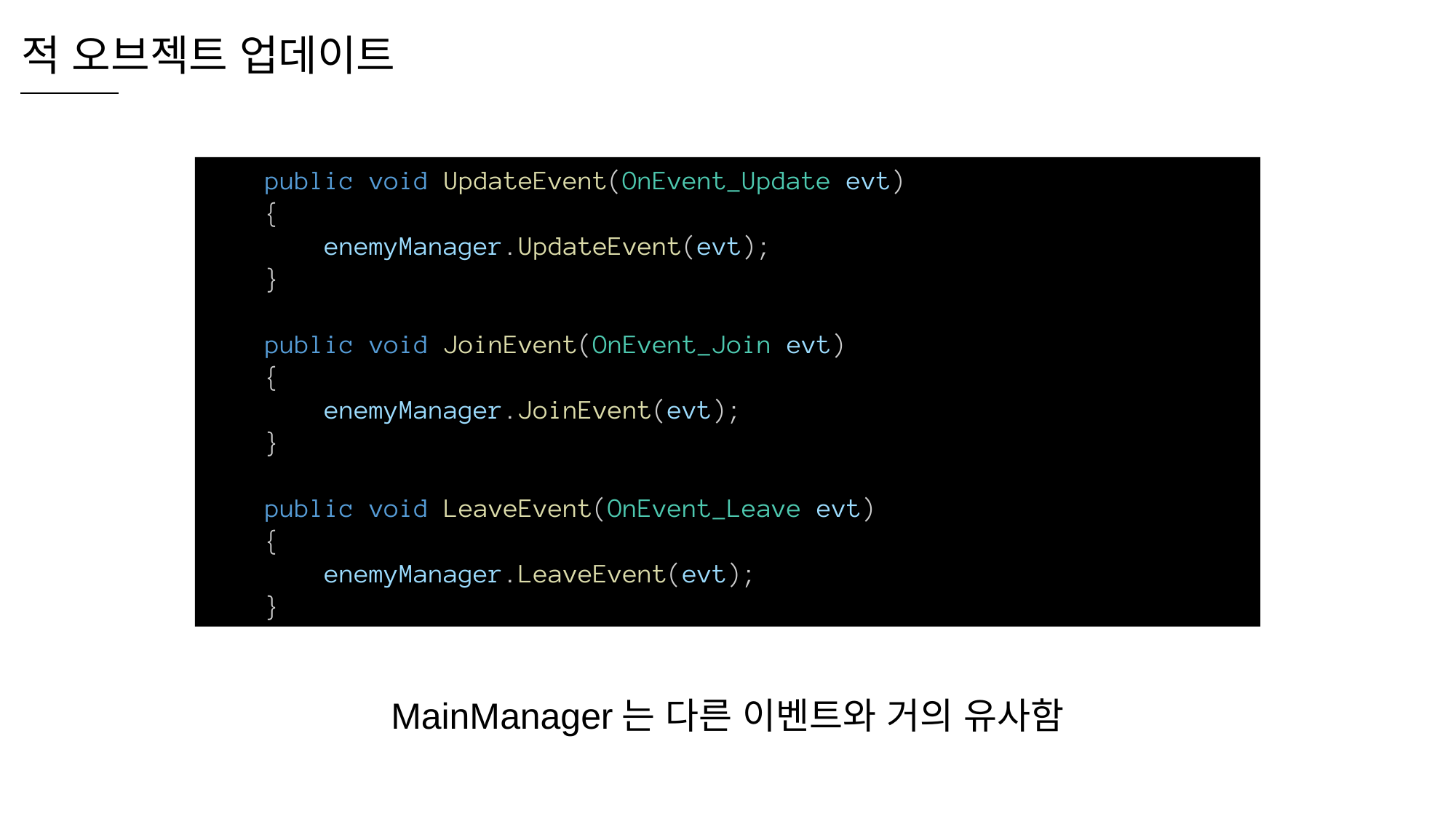

적 오브젝트 업데이트
    public void UpdateEvent(OnEvent_Update evt)
    {
        enemyManager.UpdateEvent(evt);
    }
    public void JoinEvent(OnEvent_Join evt)
    {
        enemyManager.JoinEvent(evt);
    }
    public void LeaveEvent(OnEvent_Leave evt)
    {
        enemyManager.LeaveEvent(evt);
    }
MainManager는 다른 이벤트와 거의 유사함